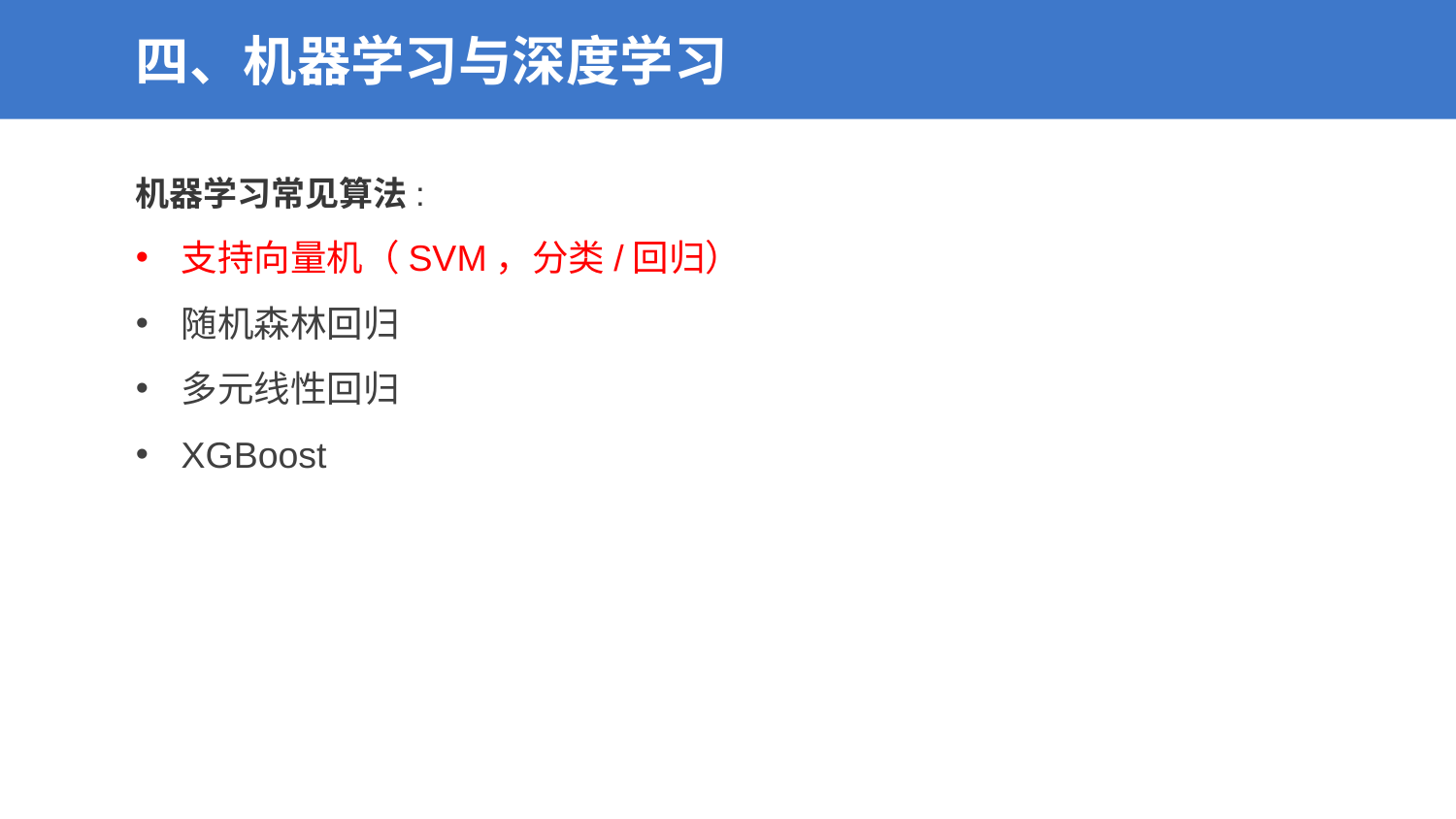

四、机器学习与深度学习
机器学习常见算法:
支持向量机（SVM，分类/回归）
随机森林回归
多元线性回归
XGBoost